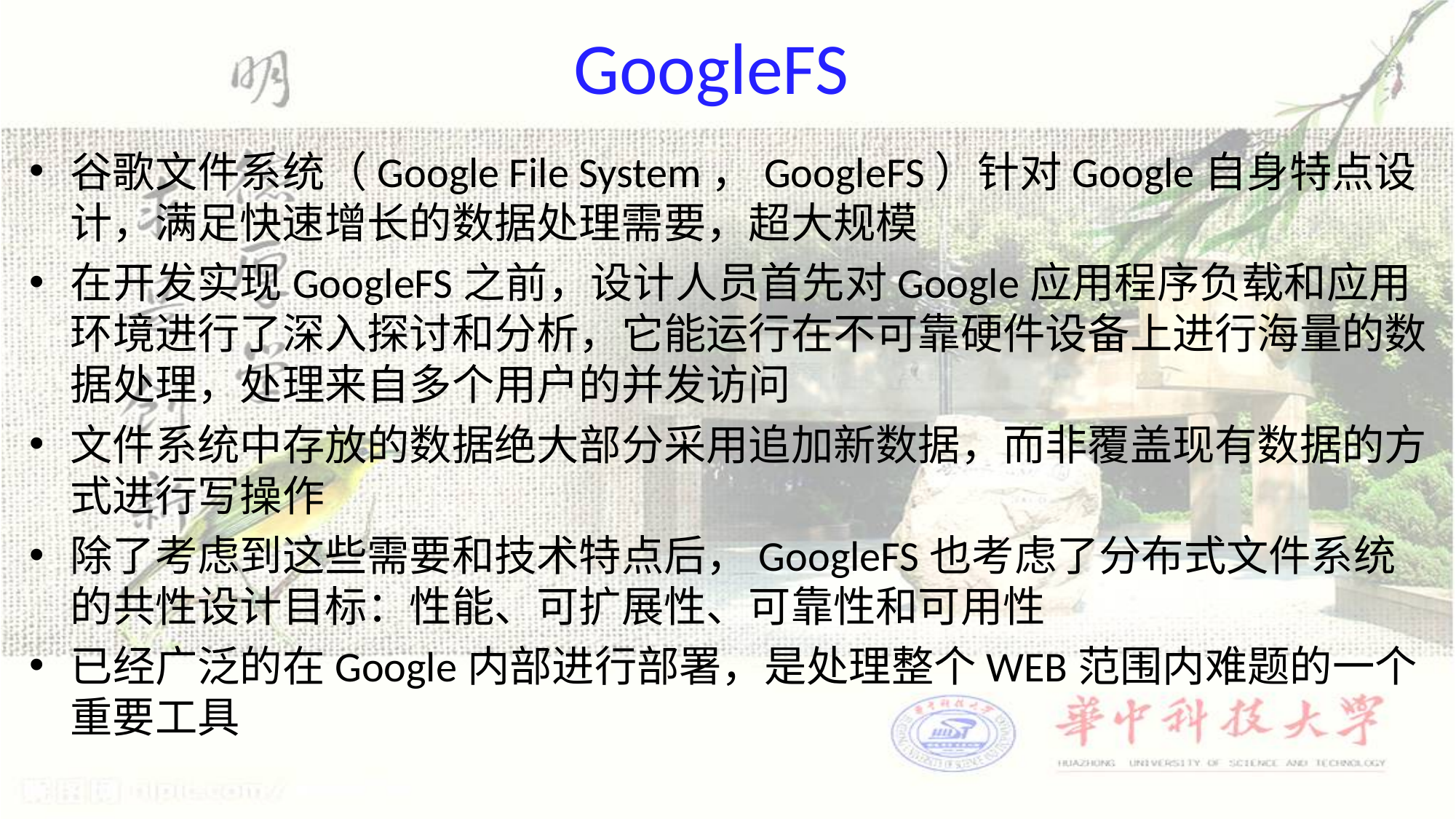

# GoogleFS
谷歌文件系统（Google File System，GoogleFS）针对Google自身特点设计，满足快速增长的数据处理需要，超大规模
在开发实现GoogleFS之前，设计人员首先对Google应用程序负载和应用环境进行了深入探讨和分析，它能运行在不可靠硬件设备上进行海量的数据处理，处理来自多个用户的并发访问
文件系统中存放的数据绝大部分采用追加新数据，而非覆盖现有数据的方式进行写操作
除了考虑到这些需要和技术特点后，GoogleFS也考虑了分布式文件系统的共性设计目标：性能、可扩展性、可靠性和可用性
已经广泛的在Google内部进行部署，是处理整个WEB范围内难题的一个重要工具